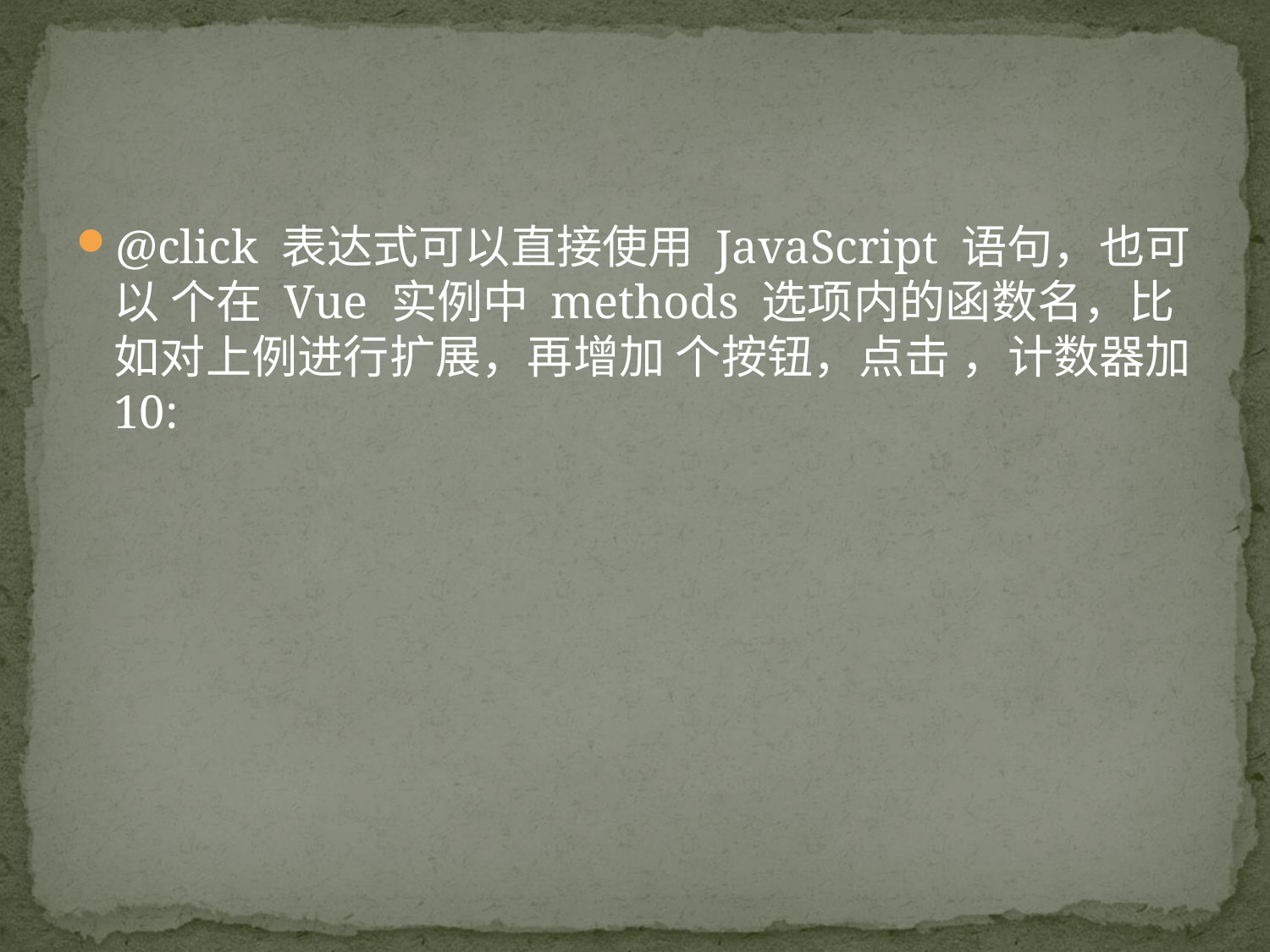

#
@click 表达式可以直接使用 JavaScript 语句，也可以 个在 Vue 实例中 methods 选项内的函数名，比如对上例进行扩展，再增加 个按钮，点击 ，计数器加 10: